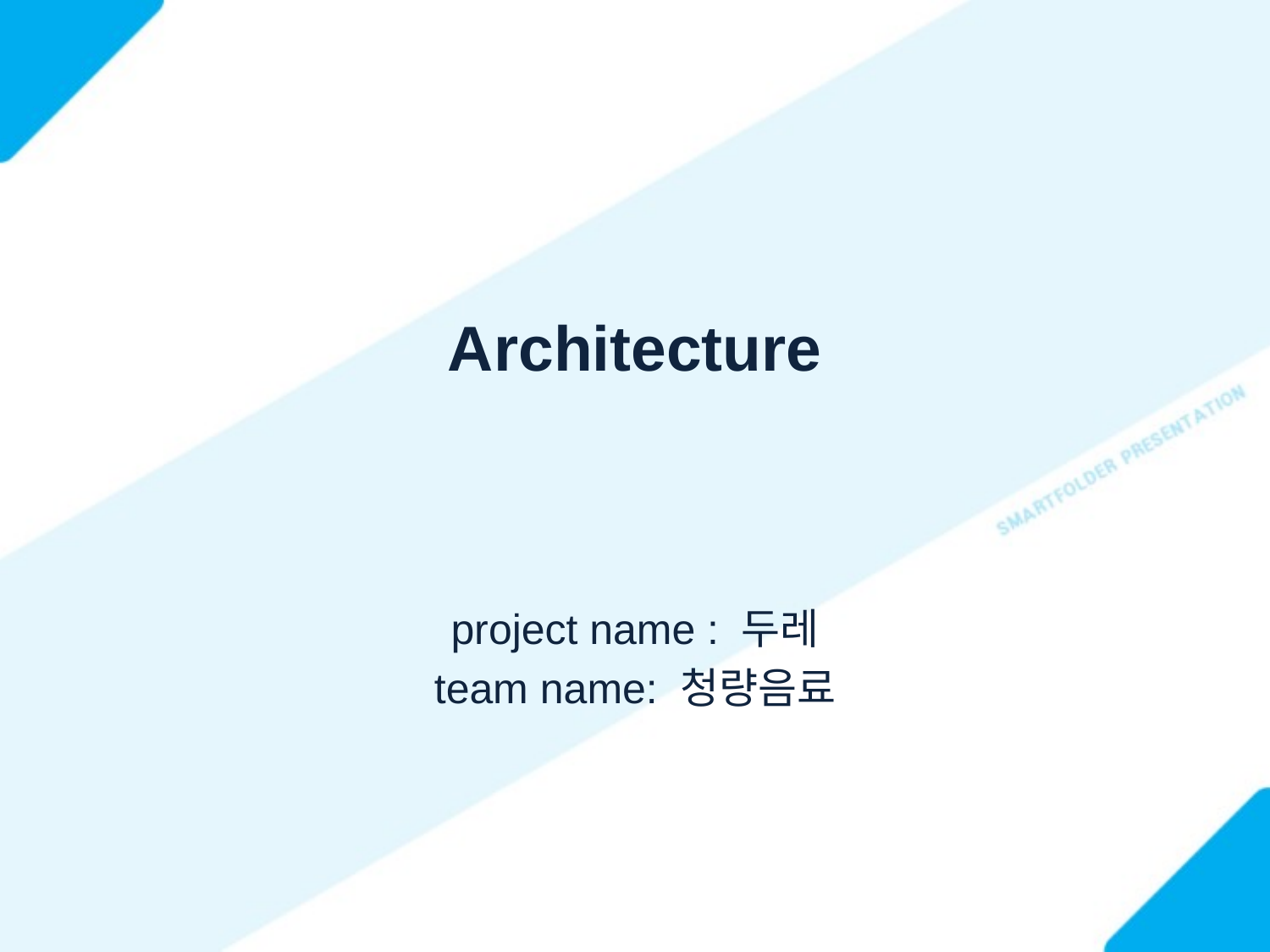

# Architecture
project name : 두레
team name: 청량음료